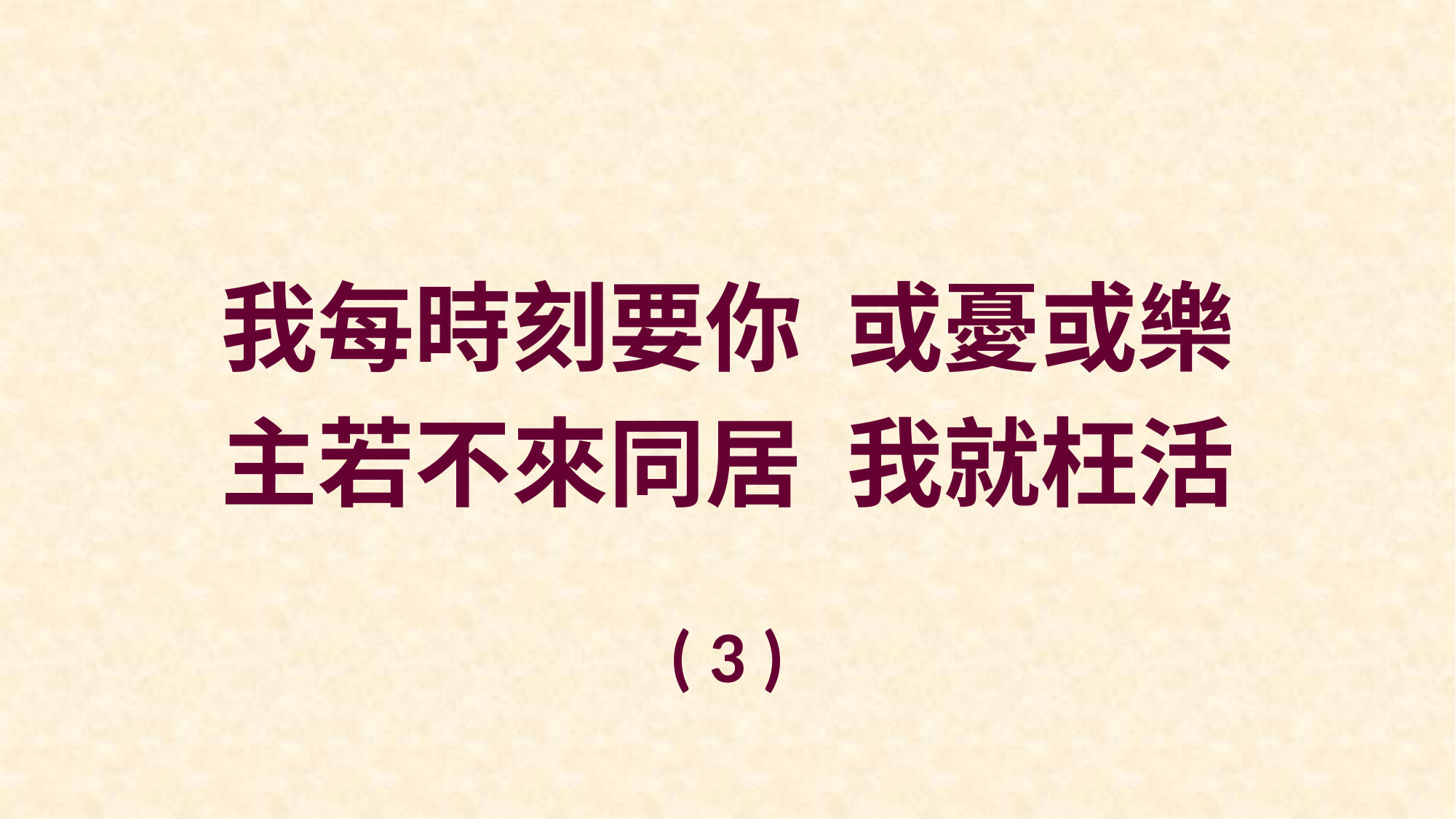

我每時刻要你  或憂或樂
主若不來同居  我就枉活
( 3 )